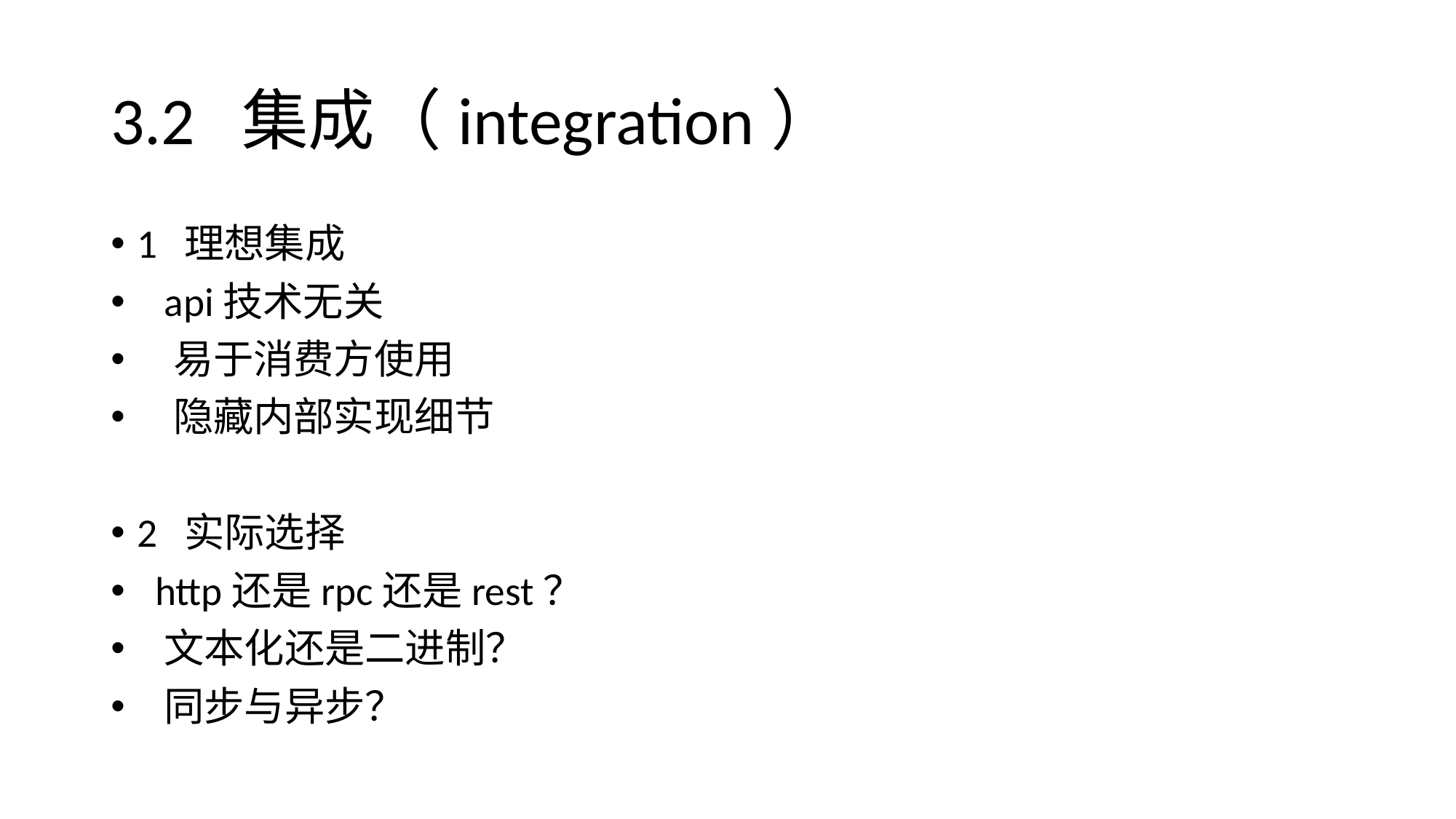

# 3.2  集成（integration）
1  理想集成
   api技术无关
   易于消费方使用
   隐藏内部实现细节

2  实际选择
  http还是rpc还是rest？
  文本化还是二进制？
  同步与异步？